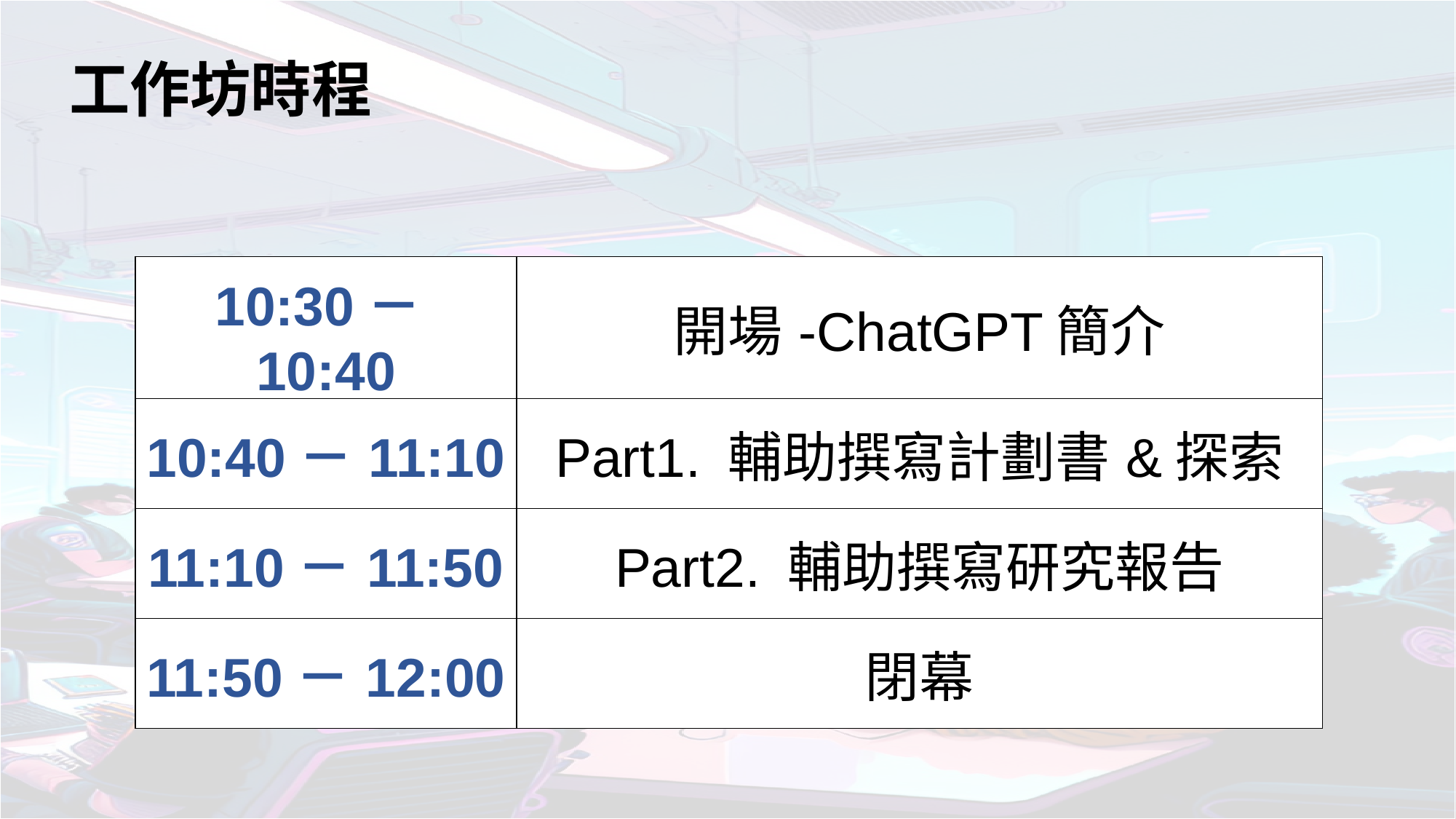

工作坊時程
| 10:30－10:40 | 開場-ChatGPT簡介 |
| --- | --- |
| 10:40－11:10 | Part1. 輔助撰寫計劃書&探索 |
| 11:10－11:50 | Part2. 輔助撰寫研究報告 |
| 11:50－12:00 | 閉幕 |